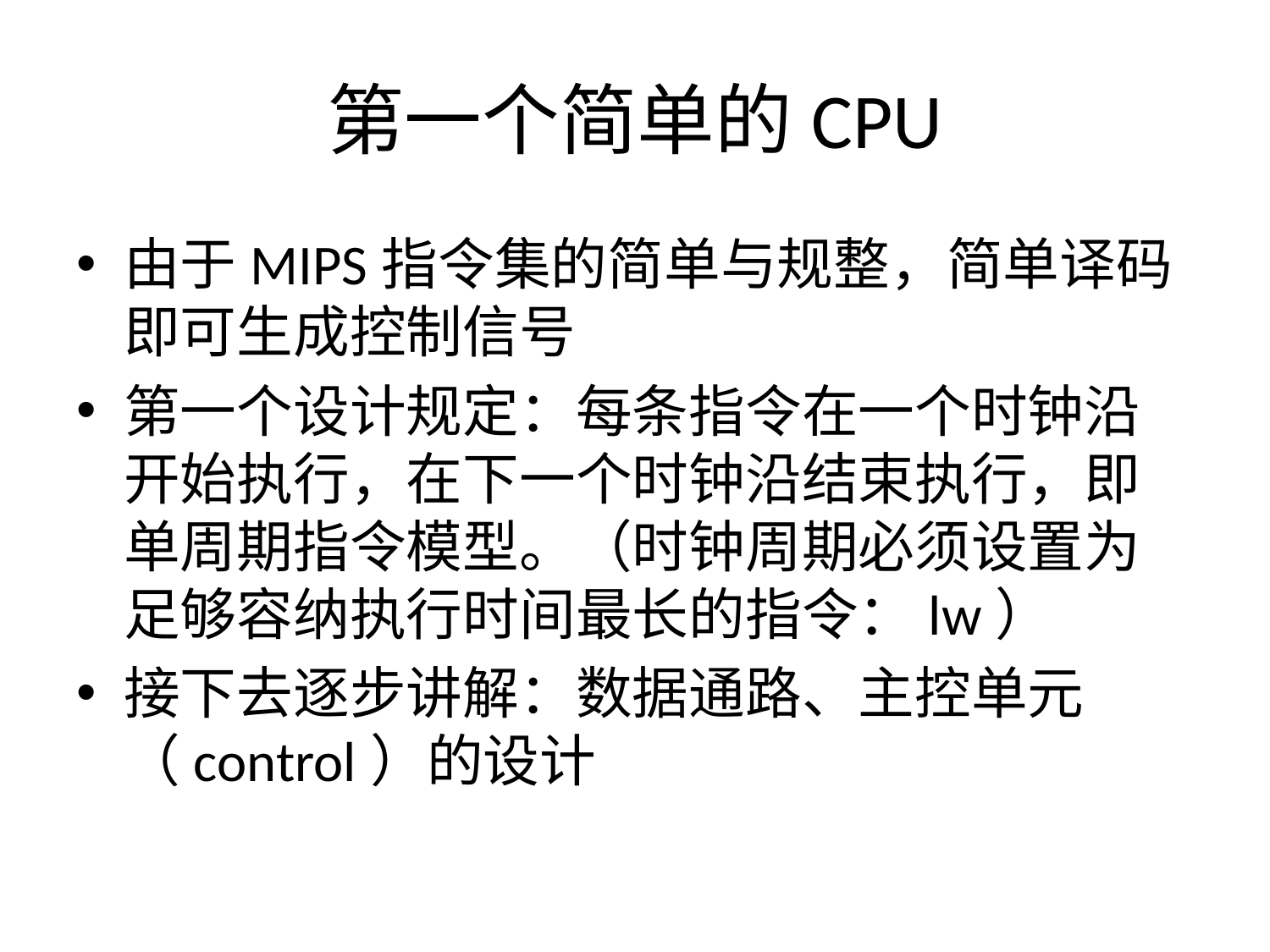

# 第一个简单的CPU
由于MIPS指令集的简单与规整，简单译码即可生成控制信号
第一个设计规定：每条指令在一个时钟沿开始执行，在下一个时钟沿结束执行，即单周期指令模型。（时钟周期必须设置为足够容纳执行时间最长的指令：lw）
接下去逐步讲解：数据通路、主控单元（control）的设计